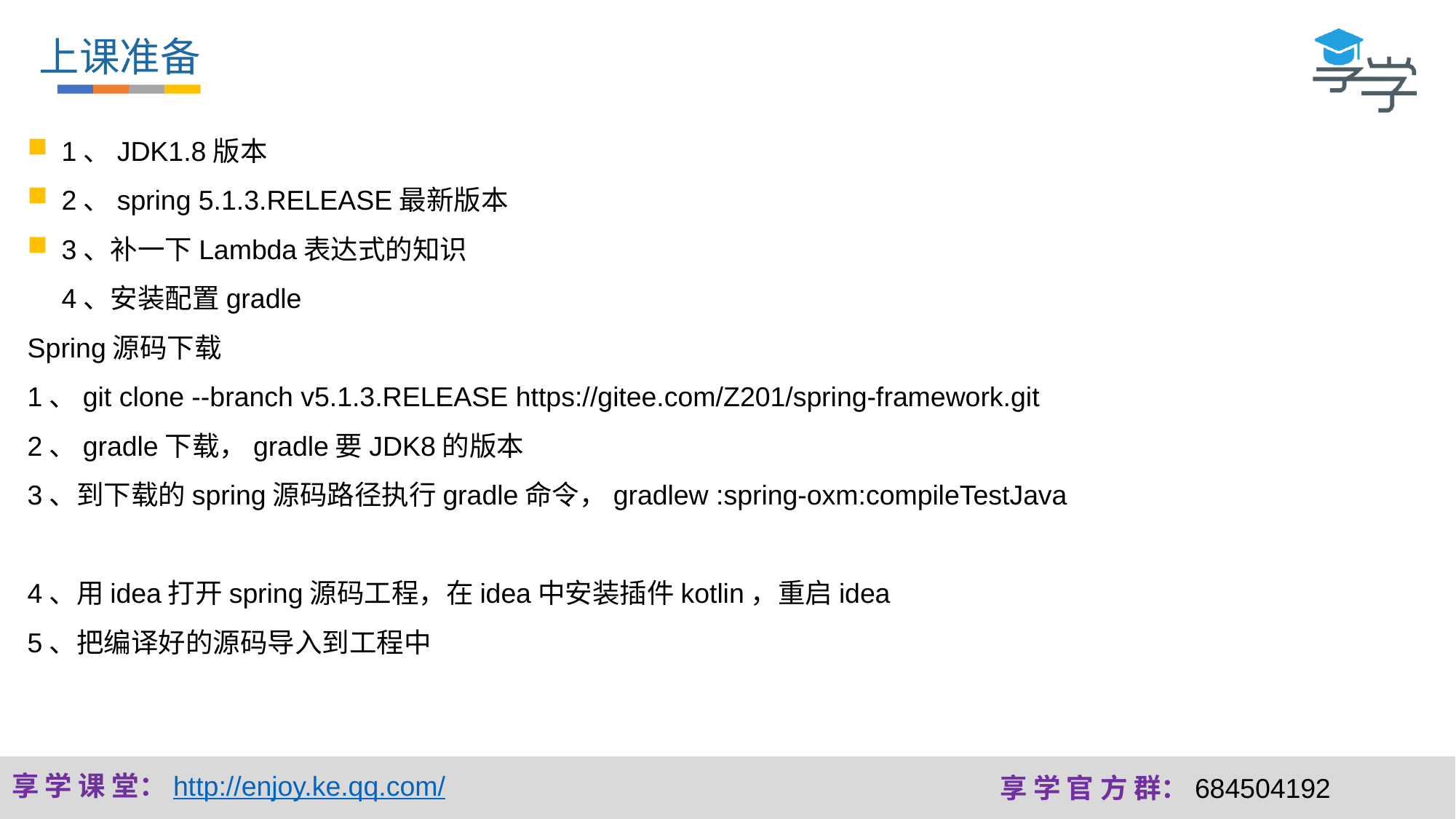

上课准备

1、JDK1.8版本
2、spring 5.1.3.RELEASE最新版本
3、补一下Lambda表达式的知识
4、安装配置gradle
Spring源码下载
1、git clone --branch v5.1.3.RELEASE https://gitee.com/Z201/spring-framework.git
2、gradle下载，gradle要JDK8的版本
3、到下载的spring源码路径执行gradle命令，gradlew :spring-oxm:compileTestJava

4、用idea打开spring源码工程，在idea中安装插件kotlin，重启idea
5、把编译好的源码导入到工程中